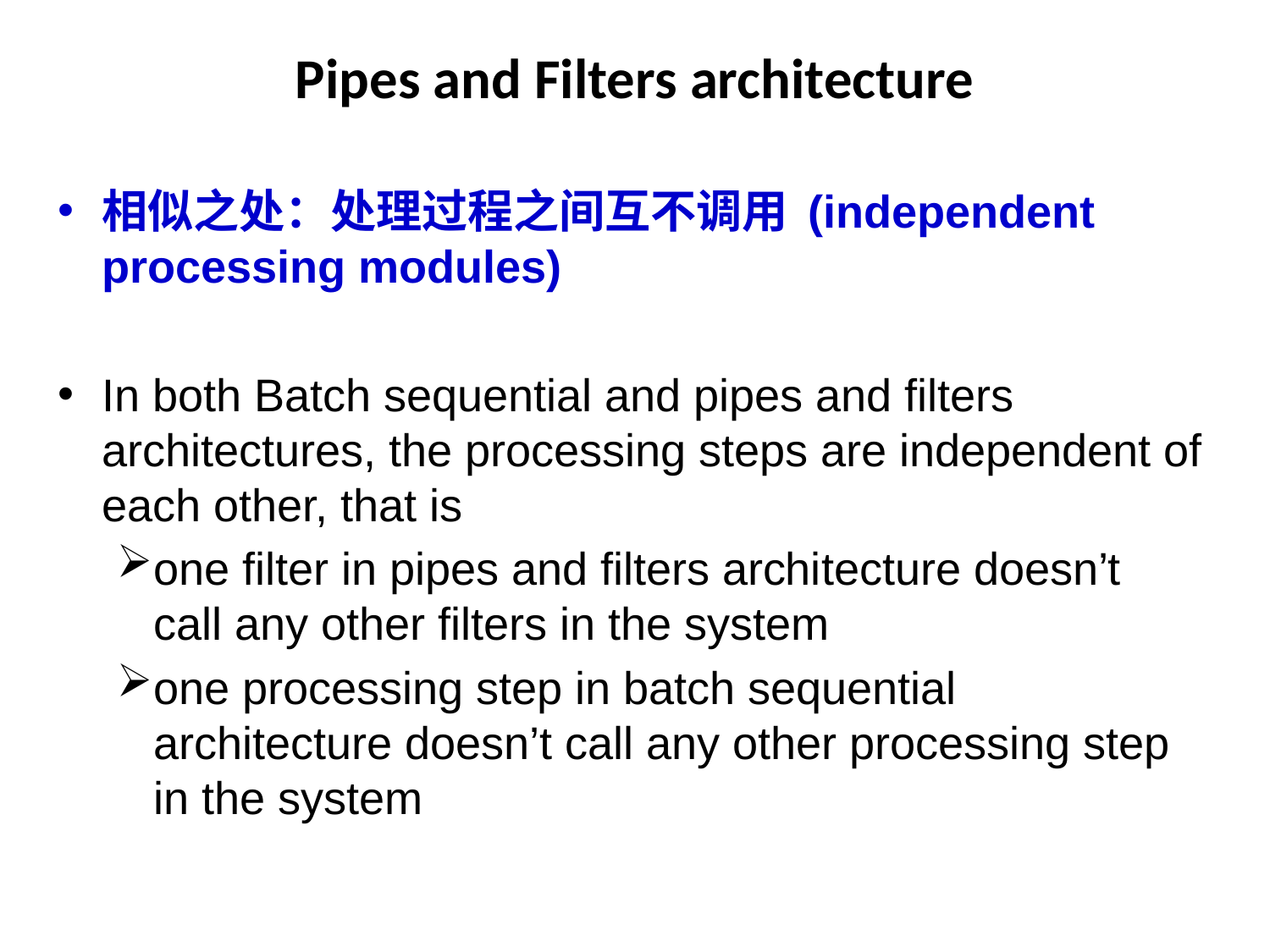

Pipes and Filters architecture
相似之处：处理过程之间互不调用 (independent processing modules)

In both Batch sequential and pipes and filters architectures, the processing steps are independent of each other, that is
one filter in pipes and filters architecture doesn’t call any other filters in the system
one processing step in batch sequential architecture doesn’t call any other processing step in the system